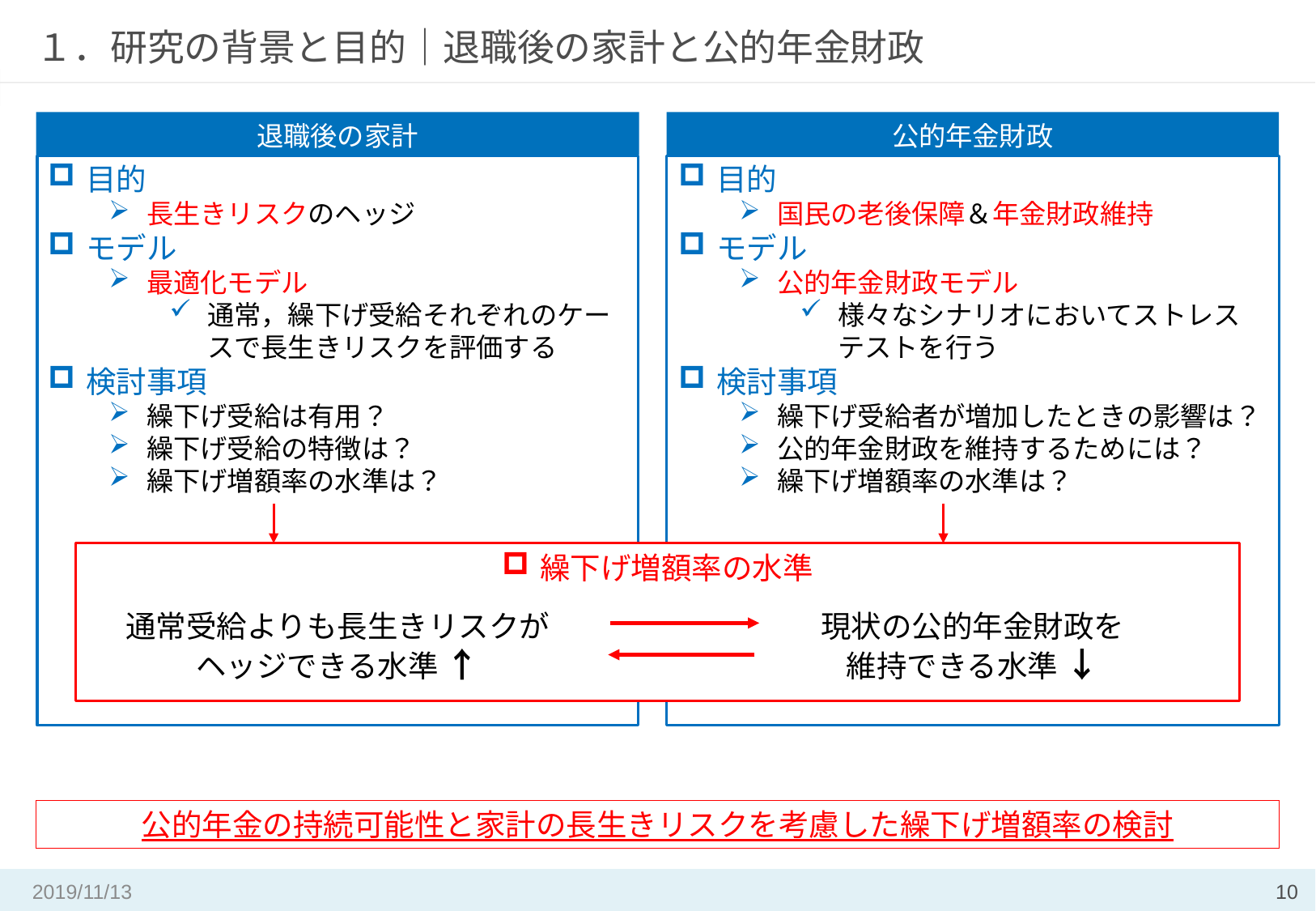

# １．研究の背景と目的｜退職後の家計と公的年金財政
退職後の家計
公的年金財政
目的
長生きリスクのヘッジ
モデル
最適化モデル
通常，繰下げ受給それぞれのケースで長生きリスクを評価する
検討事項
繰下げ受給は有用？
繰下げ受給の特徴は？
繰下げ増額率の水準は？

目的
国民の老後保障＆年金財政維持
モデル
公的年金財政モデル
様々なシナリオにおいてストレステストを行う
検討事項
繰下げ受給者が増加したときの影響は？
公的年金財政を維持するためには？
繰下げ増額率の水準は？

繰下げ増額率の水準

通常受給よりも長生きリスクが
ヘッジできる水準 ↑
現状の公的年金財政を
維持できる水準 ↓
公的年金の持続可能性と家計の長生きリスクを考慮した繰下げ増額率の検討

2019/11/13
10